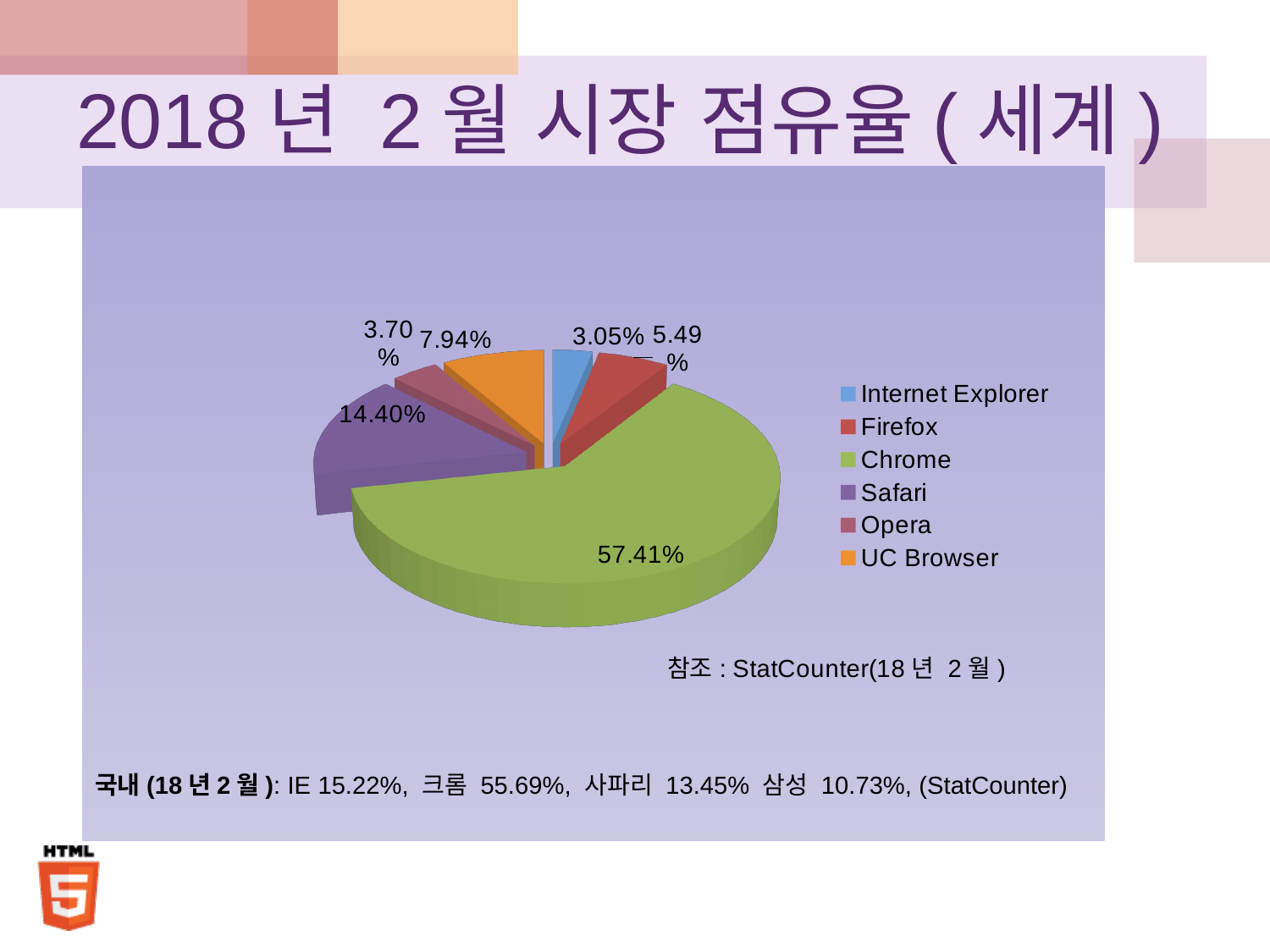

# 2018년 2월 시장 점유율(세계)

[unsupported chart]

[unsupported chart]

국내(18년2월): IE 15.22%, 크롬 55.69%, 사파리 13.45% 삼성 10.73%, (StatCounter)